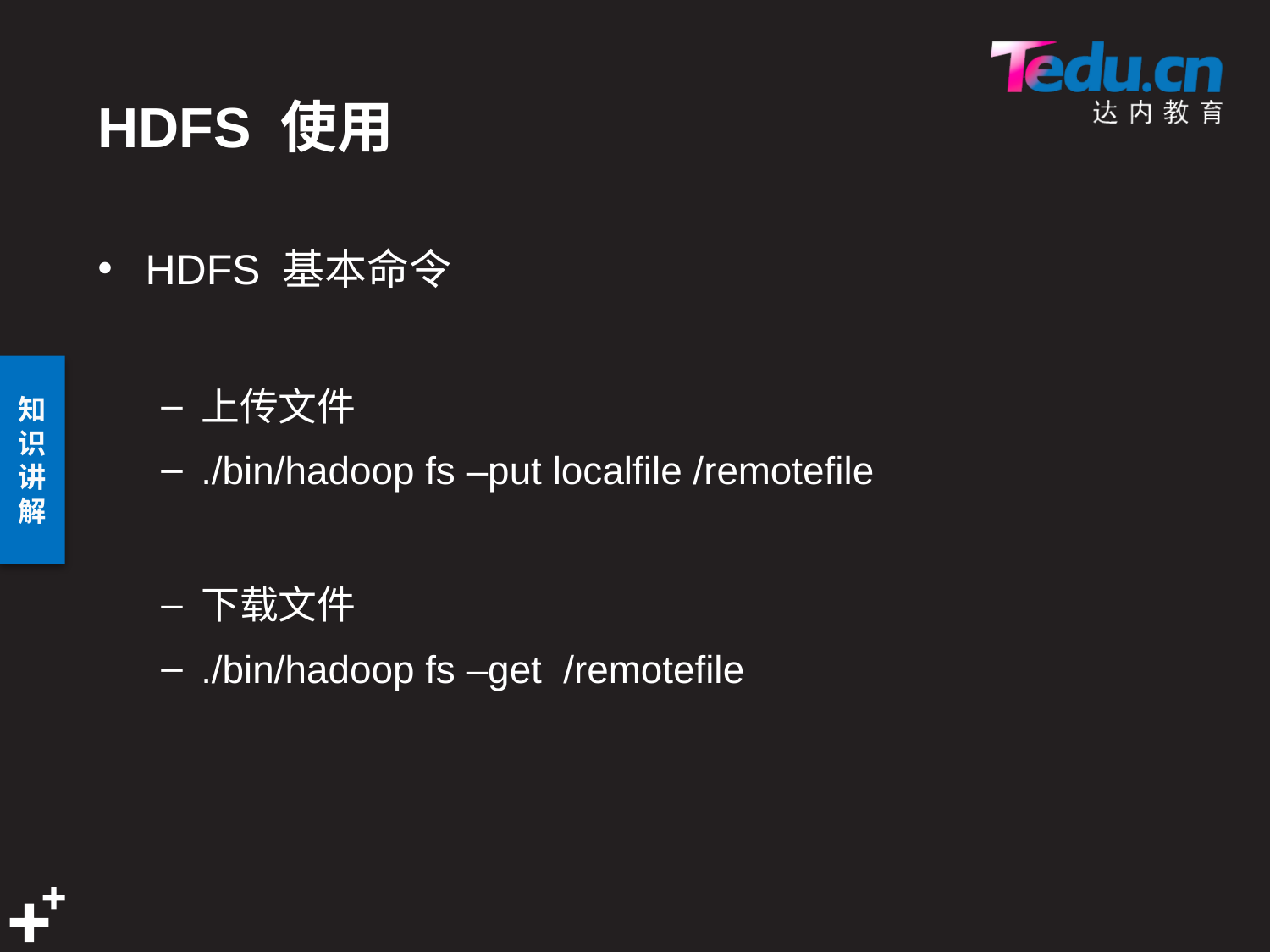

# HDFS 使用
HDFS 基本命令

上传文件
./bin/hadoop fs –put localfile /remotefile

下载文件
./bin/hadoop fs –get  /remotefile